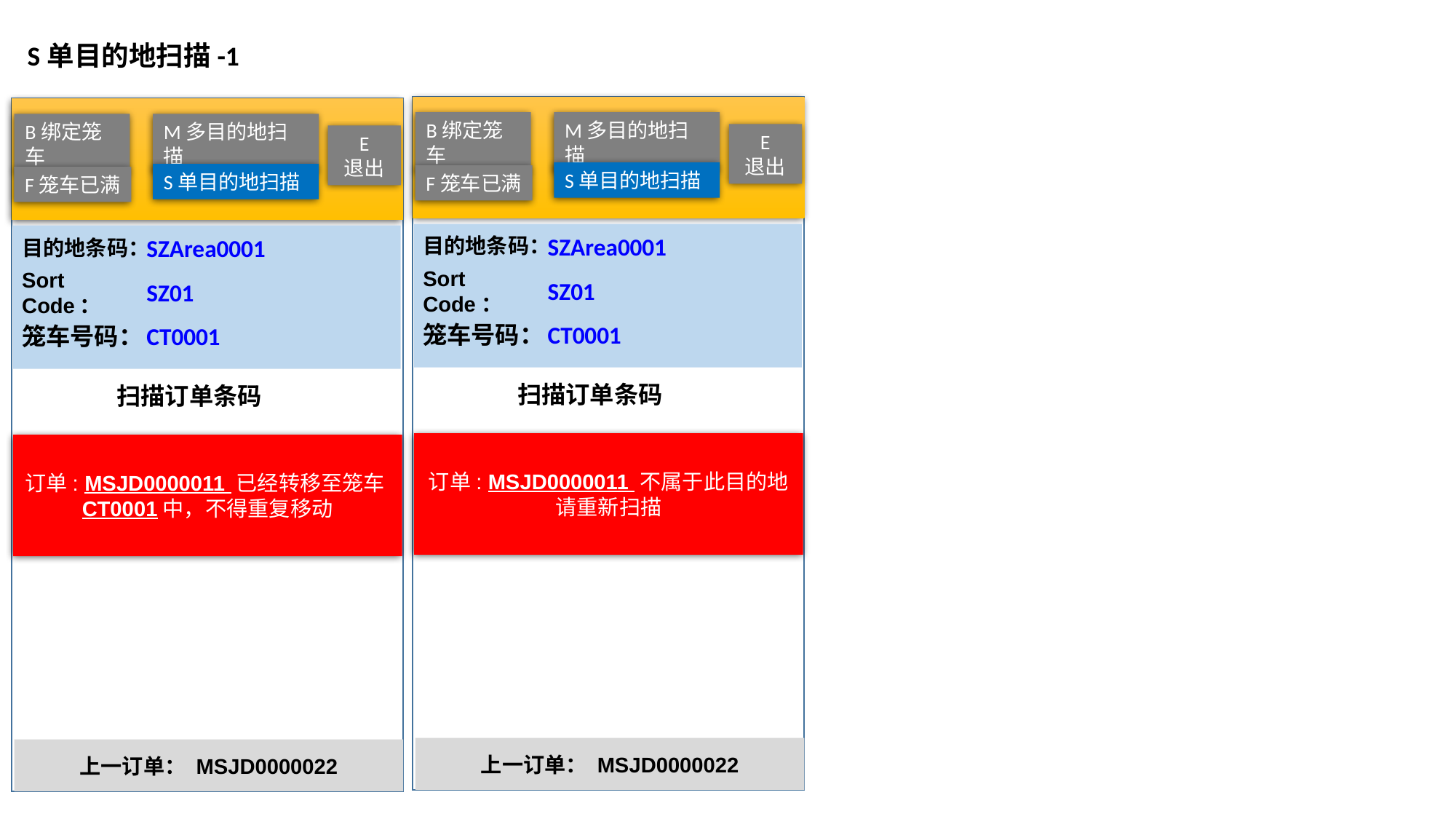

S单目的地扫描-1

B绑定笼车
M多目的地扫描
B绑定笼车
M多目的地扫描
E
退出
E
退出
S单目的地扫描
S单目的地扫描
F笼车已满
F笼车已满
目的地条码：
目的地条码：

SZArea0001
SZArea0001
Sort Code：
Sort Code：
SZ01
SZ01
笼车号码：
笼车号码：
CT0001
CT0001
扫描订单条码
扫描订单条码
订单: MSJD0000011 不属于此目的地
请重新扫描
订单: MSJD0000011 已经转移至笼车CT0001中，不得重复移动
上一订单： MSJD0000022
上一订单： MSJD0000022